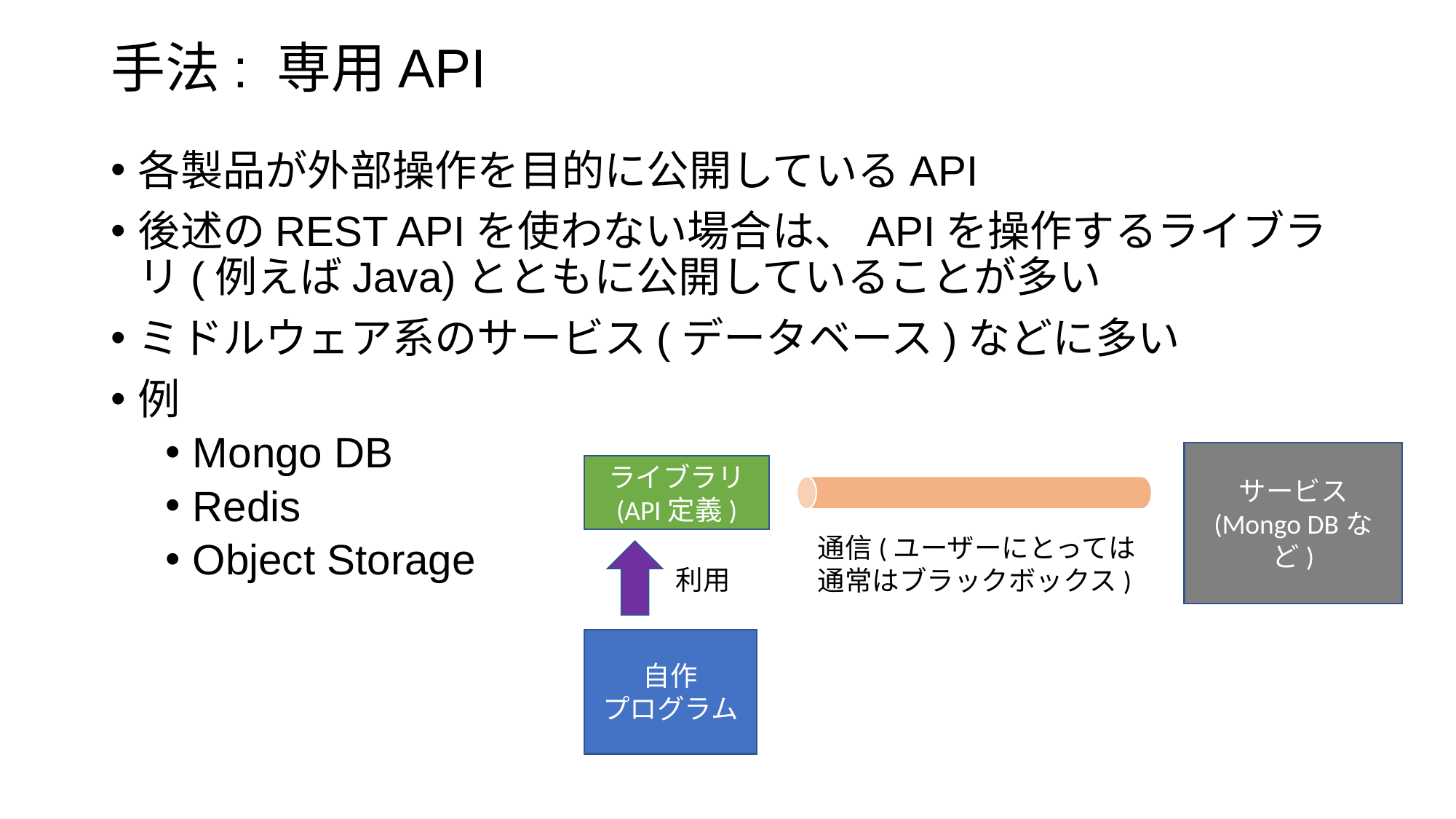

# 手法: 専用API
各製品が外部操作を目的に公開しているAPI
後述のREST APIを使わない場合は、APIを操作するライブラリ(例えばJava)とともに公開していることが多い
ミドルウェア系のサービス(データベース)などに多い
例
Mongo DB
Redis
Object Storage

サービス
(Mongo DBなど)
ライブラリ
(API定義)
通信(ユーザーにとっては
通常はブラックボックス)

利用
自作
プログラム